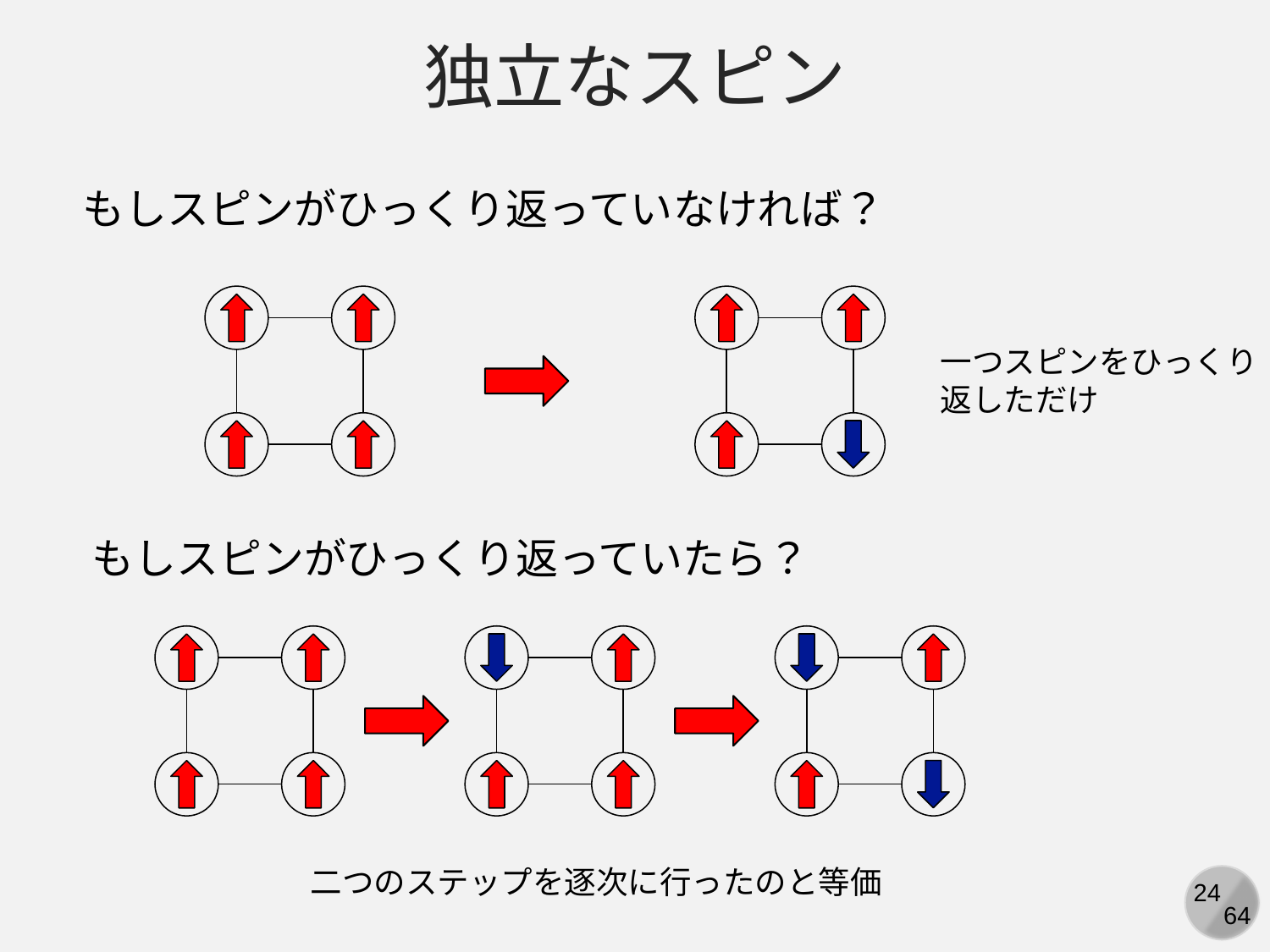

独立なスピン
もしスピンがひっくり返っていなければ？

一つスピンをひっくり
返しただけ

もしスピンがひっくり返っていたら？

二つのステップを逐次に行ったのと等価